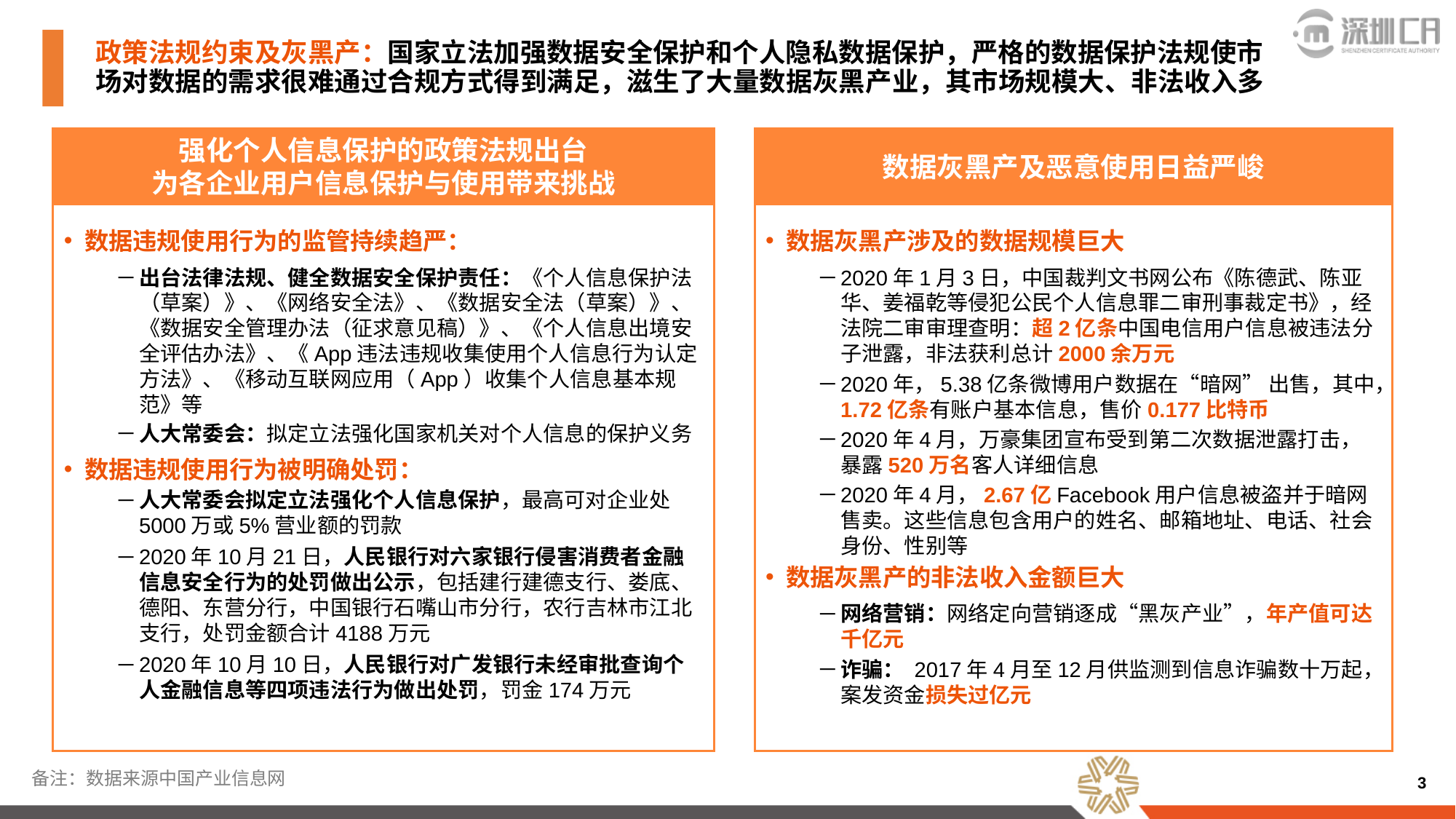

# 政策法规约束及灰黑产：国家立法加强数据安全保护和个人隐私数据保护，严格的数据保护法规使市场对数据的需求很难通过合规方式得到满足，滋生了大量数据灰黑产业，其市场规模大、非法收入多
强化个人信息保护的政策法规出台
为各企业用户信息保护与使用带来挑战
数据灰黑产及恶意使用日益严峻
数据违规使用行为的监管持续趋严：
出台法律法规、健全数据安全保护责任：《个人信息保护法（草案）》、《网络安全法》、《数据安全法（草案）》、《数据安全管理办法（征求意见稿）》、《个人信息出境安全评估办法》、《App违法违规收集使用个人信息行为认定方法》、《移动互联网应用（App）收集个人信息基本规范》等
人大常委会：拟定立法强化国家机关对个人信息的保护义务
数据违规使用行为被明确处罚：
人大常委会拟定立法强化个人信息保护，最高可对企业处5000万或5%营业额的罚款
2020年10月21日，人民银行对六家银行侵害消费者金融信息安全行为的处罚做出公示，包括建行建德支行、娄底、德阳、东营分行，中国银行石嘴山市分行，农行吉林市江北支行，处罚金额合计4188万元
2020年10月10日，人民银行对广发银行未经审批查询个人金融信息等四项违法行为做出处罚，罚金174万元

数据灰黑产涉及的数据规模巨大
2020年1月3日，中国裁判文书网公布《陈德武、陈亚华、姜福乾等侵犯公民个人信息罪二审刑事裁定书》，经法院二审审理查明：超2亿条中国电信用户信息被违法分子泄露，非法获利总计2000余万元
2020年，5.38亿条微博用户数据在“暗网” 出售，其中，1.72亿条有账户基本信息，售价0.177比特币
2020年4月，万豪集团宣布受到第二次数据泄露打击，暴露520万名客人详细信息
2020年4月，2.67亿Facebook用户信息被盗并于暗网售卖。这些信息包含用户的姓名、邮箱地址、电话、社会身份、性别等
数据灰黑产的非法收入金额巨大
网络营销：网络定向营销逐成“黑灰产业”，年产值可达千亿元
诈骗： 2017年4月至12月供监测到信息诈骗数十万起，案发资金损失过亿元
备注：数据来源中国产业信息网